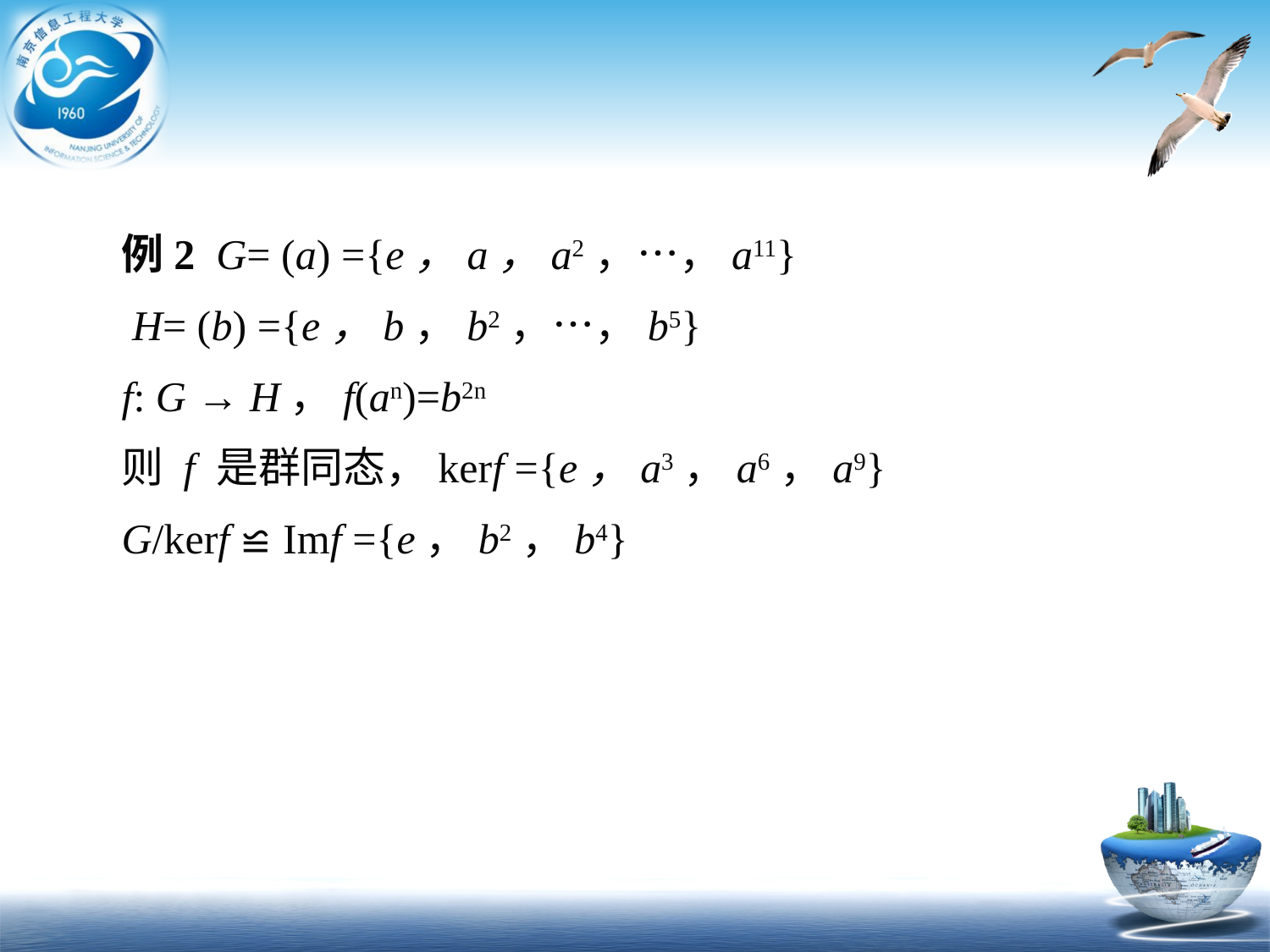

例2  G= (a) ={e，a，a2，…，a11}
 H= (b) ={e，b，b2，…，b5}
f: G → H，f(an)=b2n
则 f 是群同态，kerf ={e，a3，a6，a9}
G/kerf ≌ Imf ={e，b2，b4}